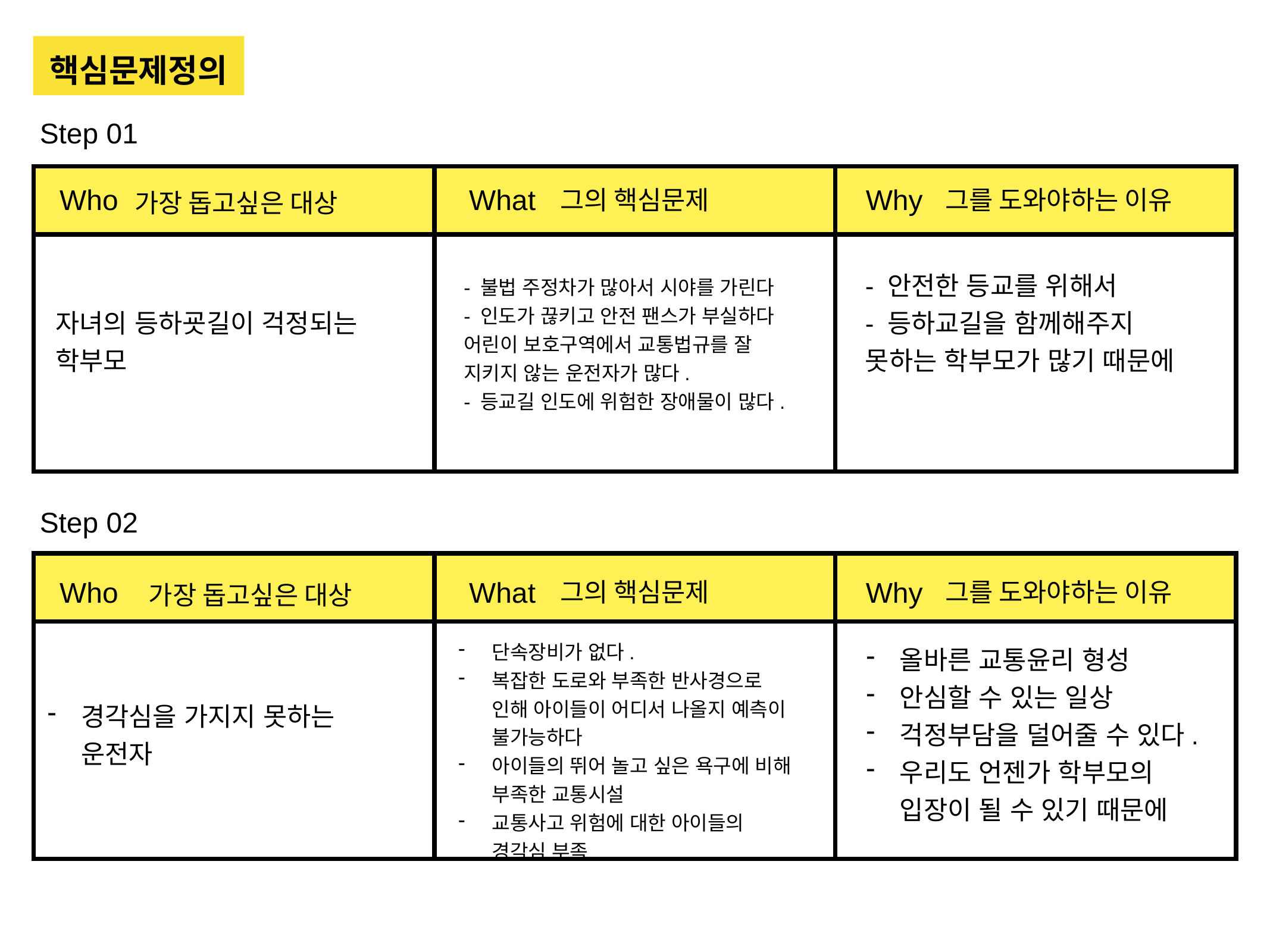

핵심문제정의
Step 01
|  |  |  |
| --- | --- | --- |
|  |  |  |
Who
What
Why
가장 돕고싶은 대상
그의 핵심문제
그를 도와야하는 이유
- 안전한 등교를 위해서
- 등하교길을 함께해주지 못하는 학부모가 많기 때문에

- 불법 주정차가 많아서 시야를 가린다
- 인도가 끊키고 안전 팬스가 부실하다
어린이 보호구역에서 교통법규를 잘 지키지 않는 운전자가 많다.
- 등교길 인도에 위험한 장애물이 많다.
자녀의 등하굣길이 걱정되는  학부모

Step 02
|  |  |  |
| --- | --- | --- |
|  |  |  |
Who
What
Why
가장 돕고싶은 대상
그의 핵심문제
그를 도와야하는 이유
올바른 교통윤리 형성
안심할 수 있는 일상
걱정부담을 덜어줄 수 있다.
우리도 언젠가 학부모의 입장이 될 수 있기 때문에
단속장비가 없다.
복잡한 도로와 부족한 반사경으로 인해 아이들이 어디서 나올지 예측이 불가능하다
아이들의 뛰어 놀고 싶은 욕구에 비해 부족한 교통시설
교통사고 위험에 대한 아이들의 경각심 부족
경각심을 가지지 못하는 운전자